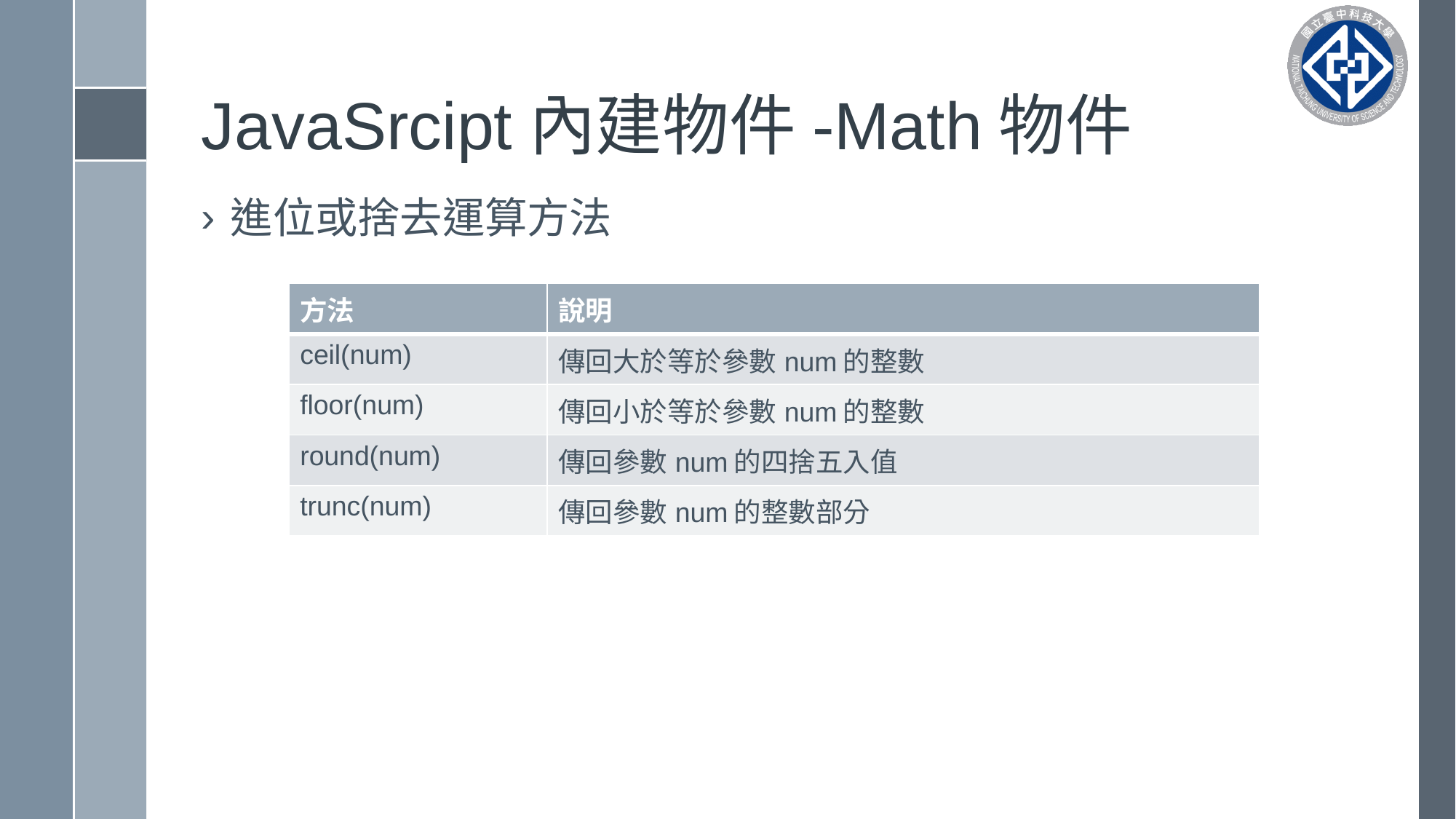

# JavaSrcipt內建物件-Math物件
進位或捨去運算方法

| 方法 | 說明 |
| --- | --- |
| ceil(num) | 傳回大於等於參數num的整數 |
| floor(num) | 傳回小於等於參數num的整數 |
| round(num) | 傳回參數num的四捨五入值 |
| trunc(num) | 傳回參數num的整數部分 |